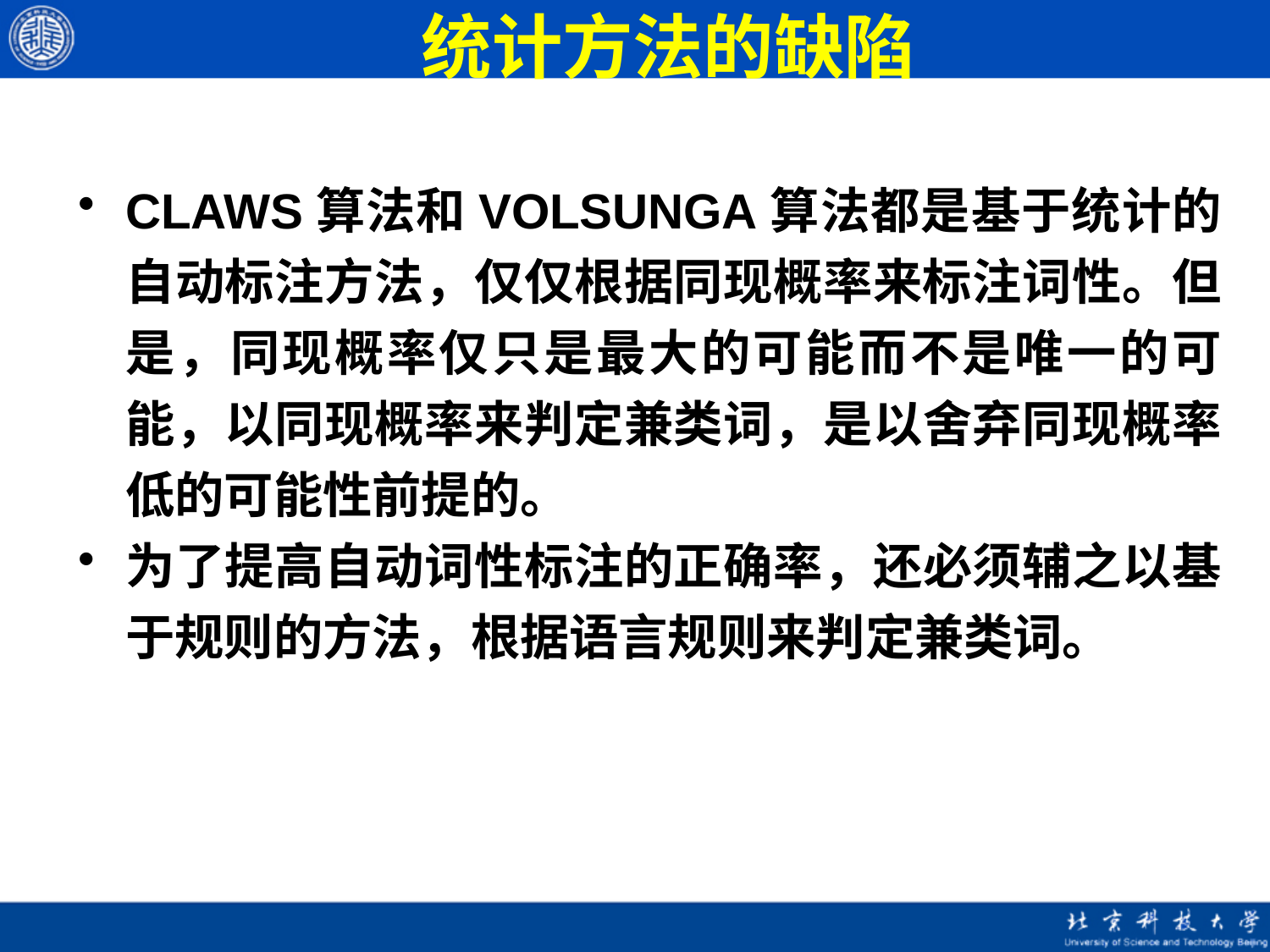

# 统计方法的缺陷
CLAWS算法和VOLSUNGA算法都是基于统计的自动标注方法，仅仅根据同现概率来标注词性。但是，同现概率仅只是最大的可能而不是唯一的可能，以同现概率来判定兼类词，是以舍弃同现概率低的可能性前提的。
为了提高自动词性标注的正确率，还必须辅之以基于规则的方法，根据语言规则来判定兼类词。
27